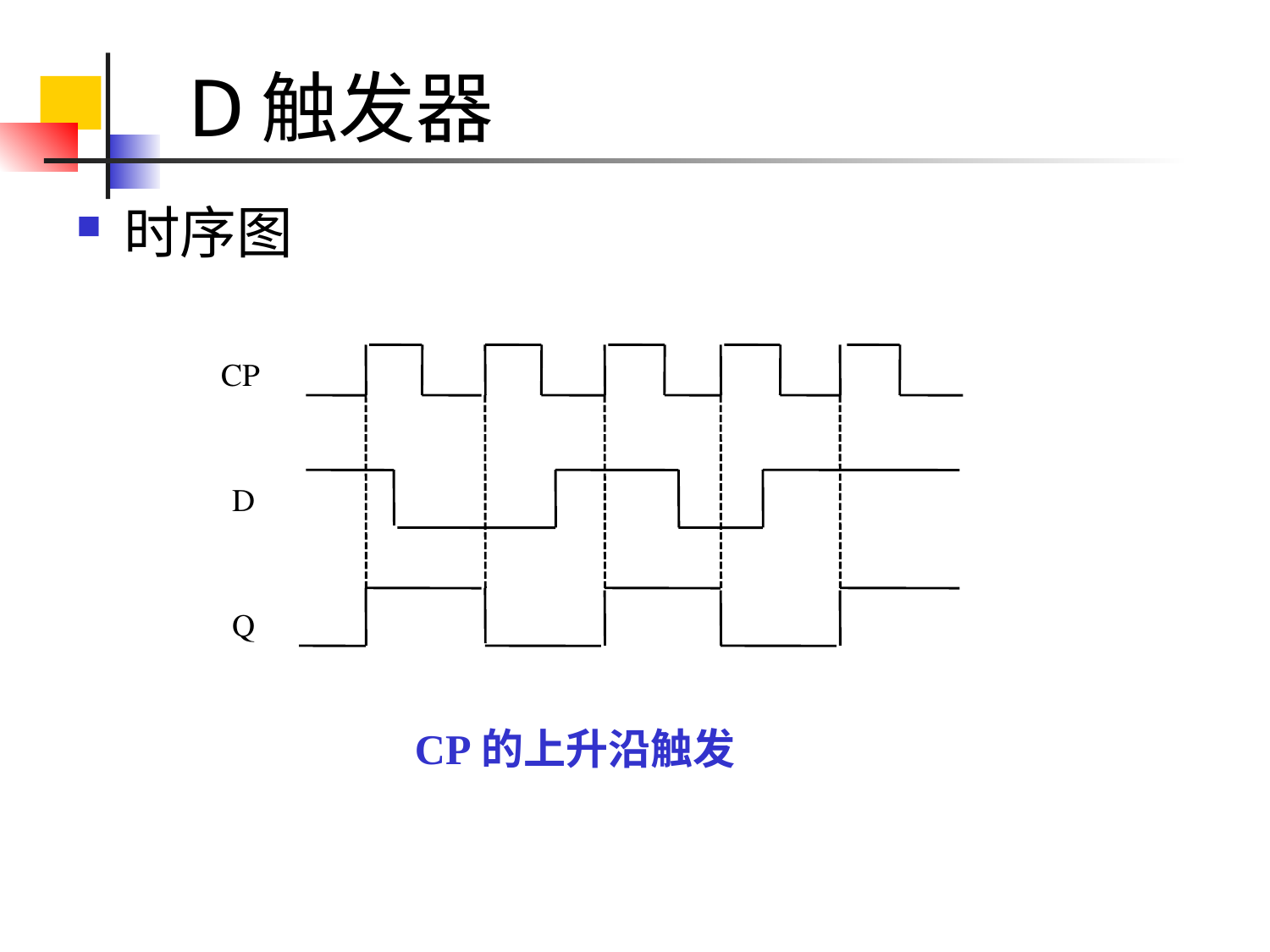

# D触发器
时序图

CP

D

Q

CP的上升沿触发